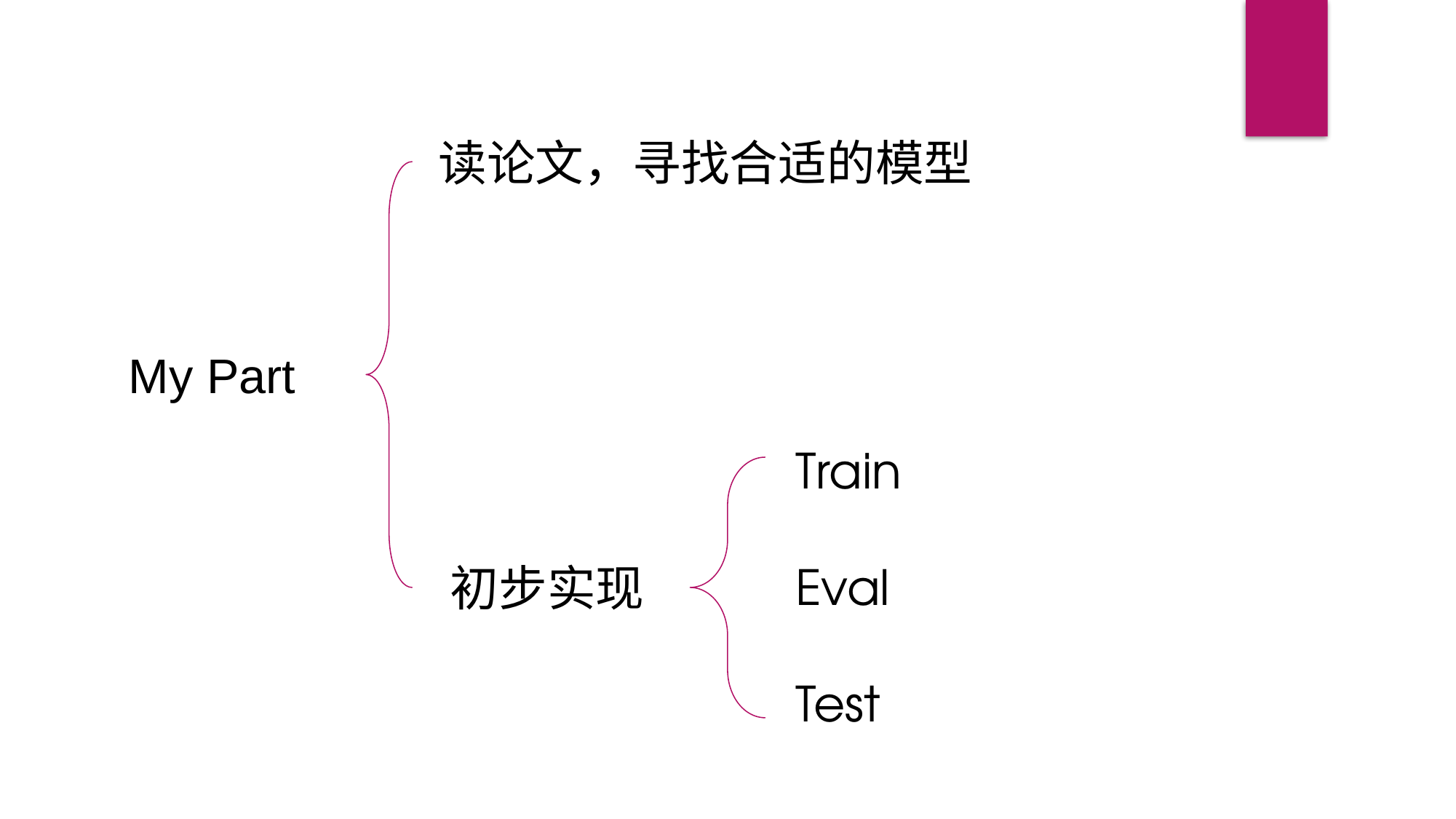

读论文，寻找合适的模型

My Part
Train

Eval

Test

初步实现